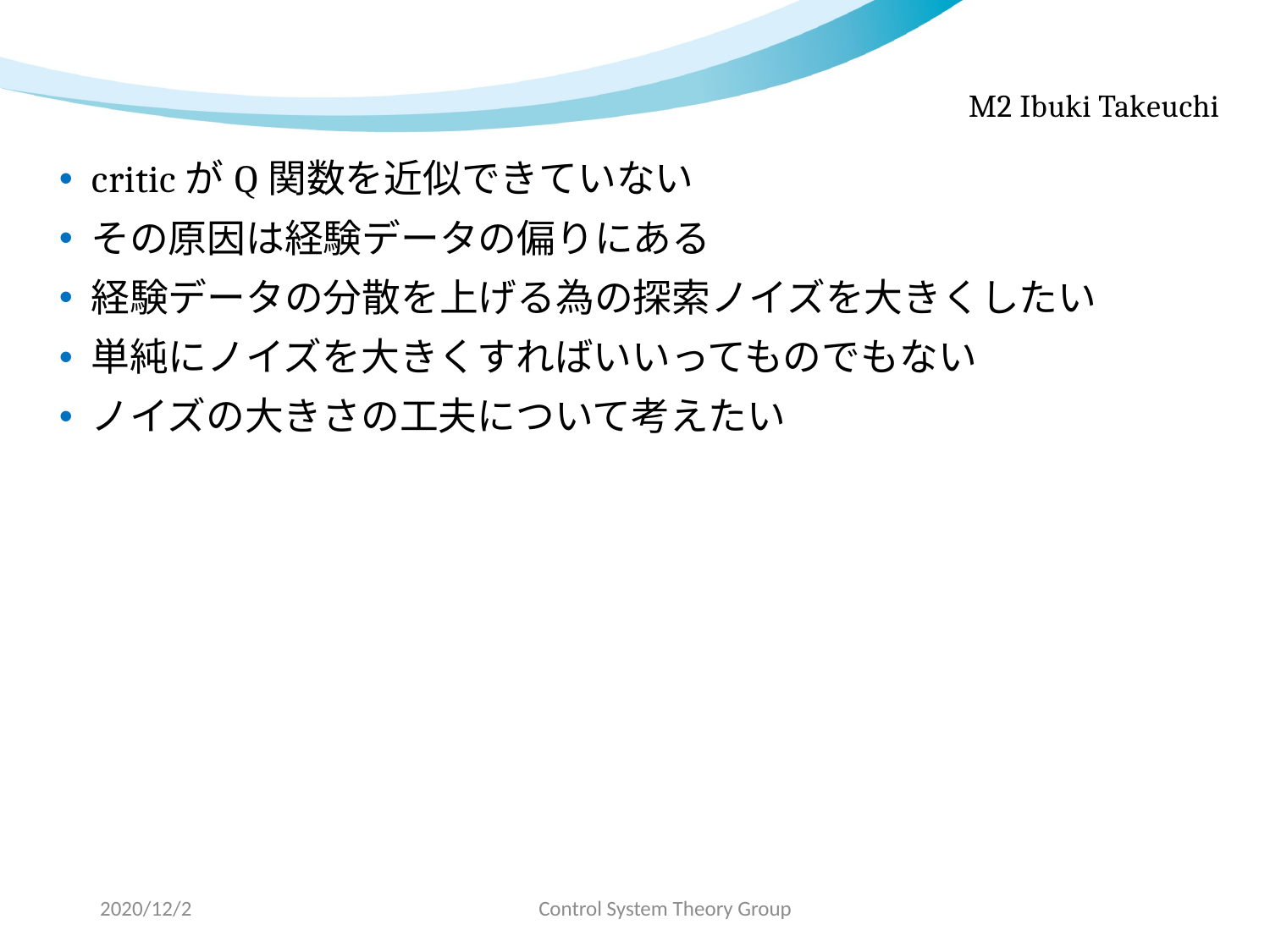

criticがQ関数を近似できていない
その原因は経験データの偏りにある
経験データの分散を上げる為の探索ノイズを大きくしたい
単純にノイズを大きくすればいいってものでもない
ノイズの大きさの工夫について考えたい
2020/12/2
Control System Theory Group